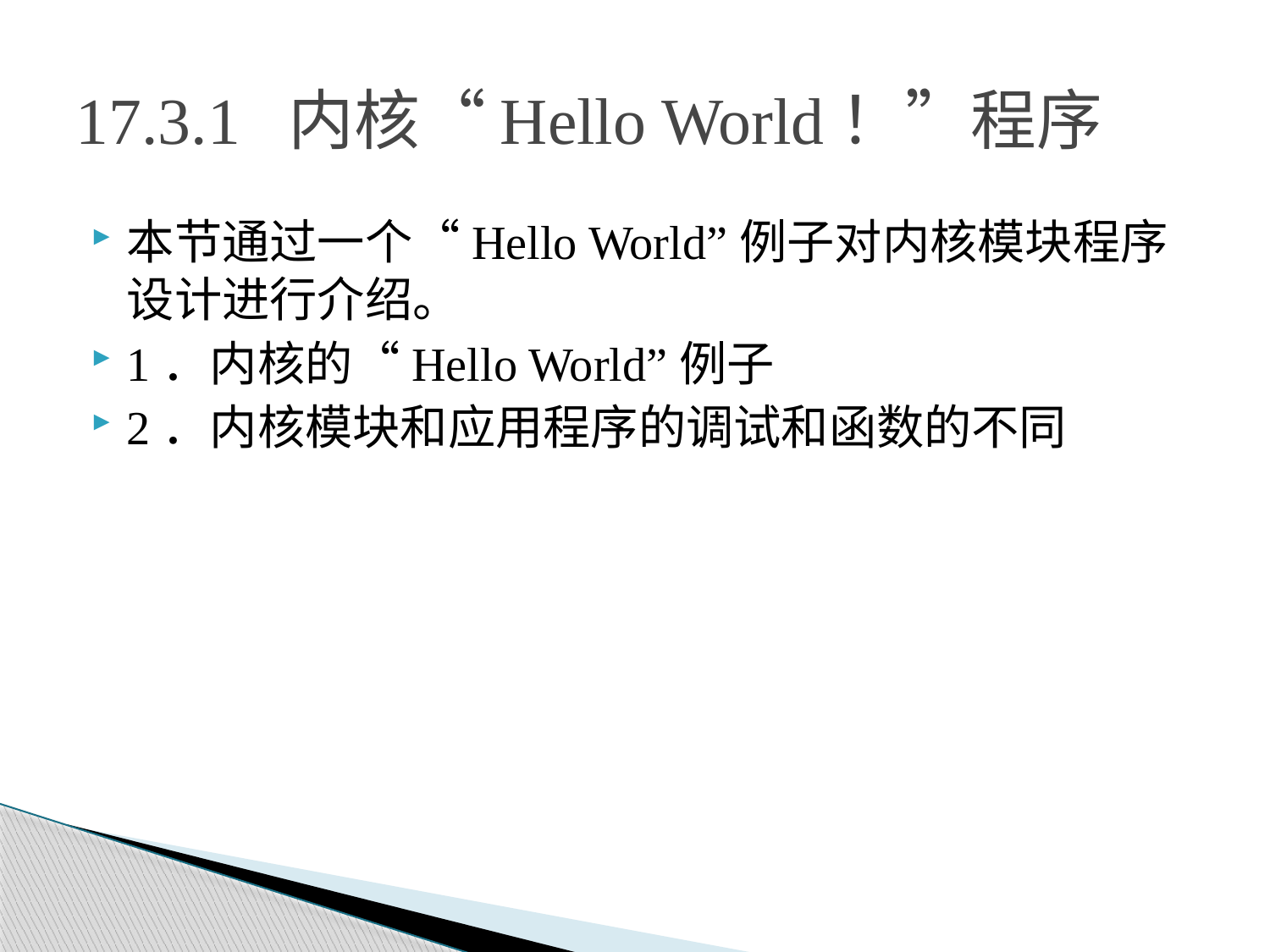

# 17.3.1  内核“Hello World！”程序
本节通过一个“Hello World”例子对内核模块程序设计进行介绍。
1．内核的“Hello World”例子
2．内核模块和应用程序的调试和函数的不同